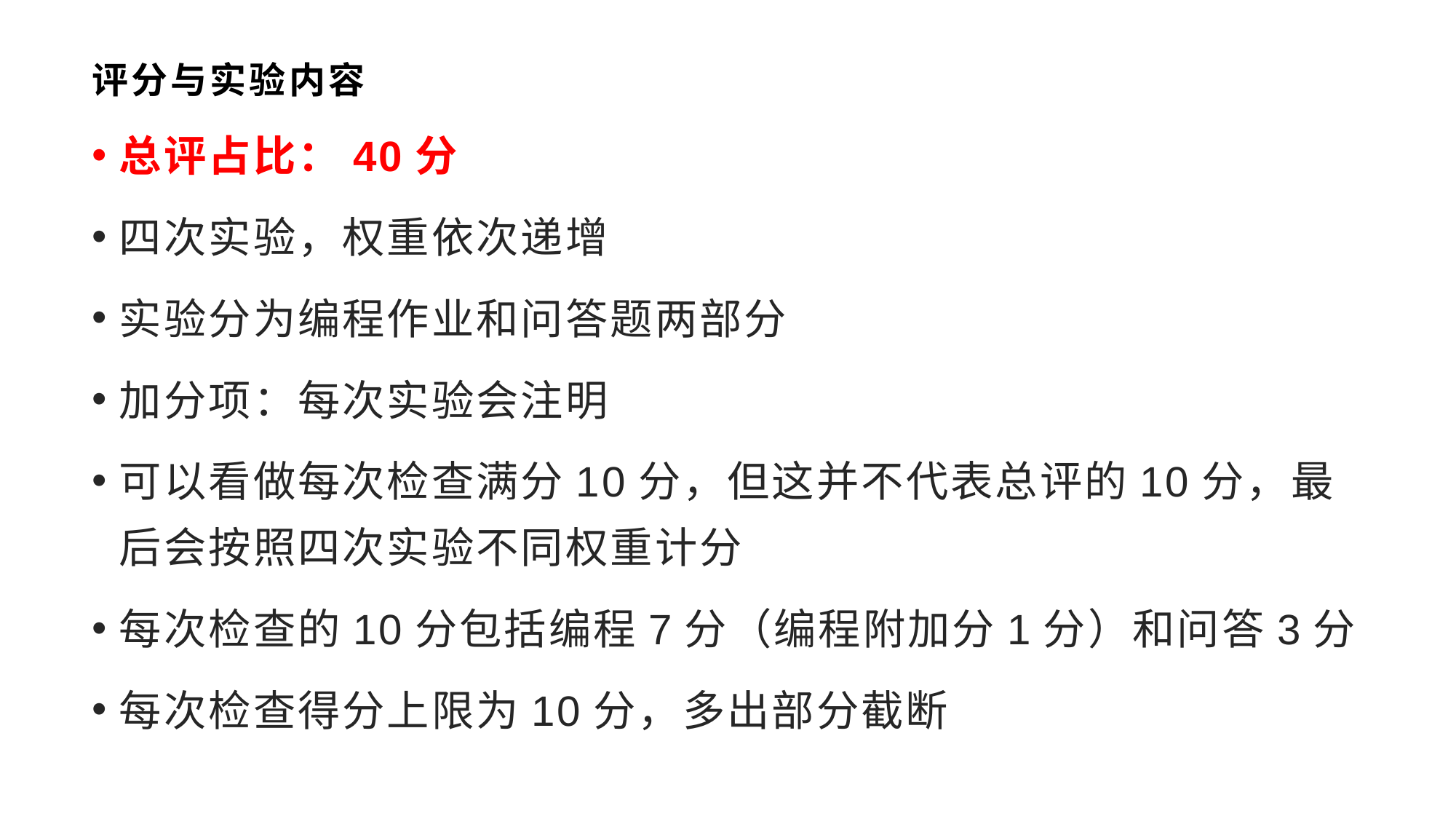

# 评分与实验内容
总评占比：40分
四次实验，权重依次递增
实验分为编程作业和问答题两部分
加分项：每次实验会注明
可以看做每次检查满分10分，但这并不代表总评的10分，最后会按照四次实验不同权重计分
每次检查的10分包括编程7分（编程附加分1分）和问答3分
每次检查得分上限为10分，多出部分截断